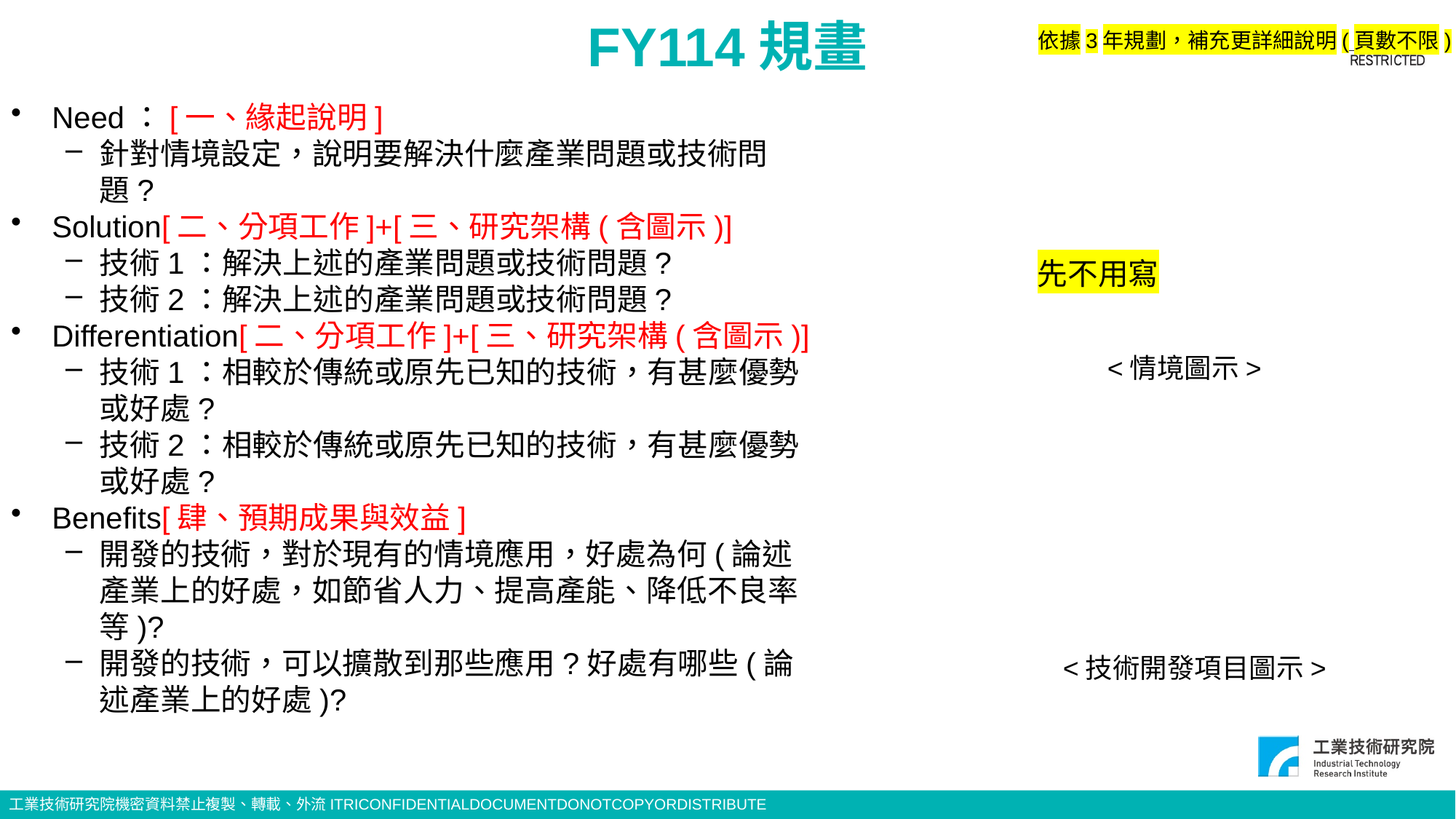

# FY114規畫
依據3年規劃，補充更詳細說明(頁數不限)
Need：[一、緣起說明]
針對情境設定，說明要解決什麼產業問題或技術問題?
Solution[二、分項工作]+[三、研究架構(含圖示)]
技術1：解決上述的產業問題或技術問題?
技術2：解決上述的產業問題或技術問題?
Differentiation[二、分項工作]+[三、研究架構(含圖示)]
技術1：相較於傳統或原先已知的技術，有甚麼優勢或好處?
技術2：相較於傳統或原先已知的技術，有甚麼優勢或好處?
Benefits[肆、預期成果與效益]
開發的技術，對於現有的情境應用，好處為何(論述產業上的好處，如節省人力、提高產能、降低不良率等)?
開發的技術，可以擴散到那些應用?好處有哪些(論述產業上的好處)?
先不用寫
<情境圖示>
<技術開發項目圖示>